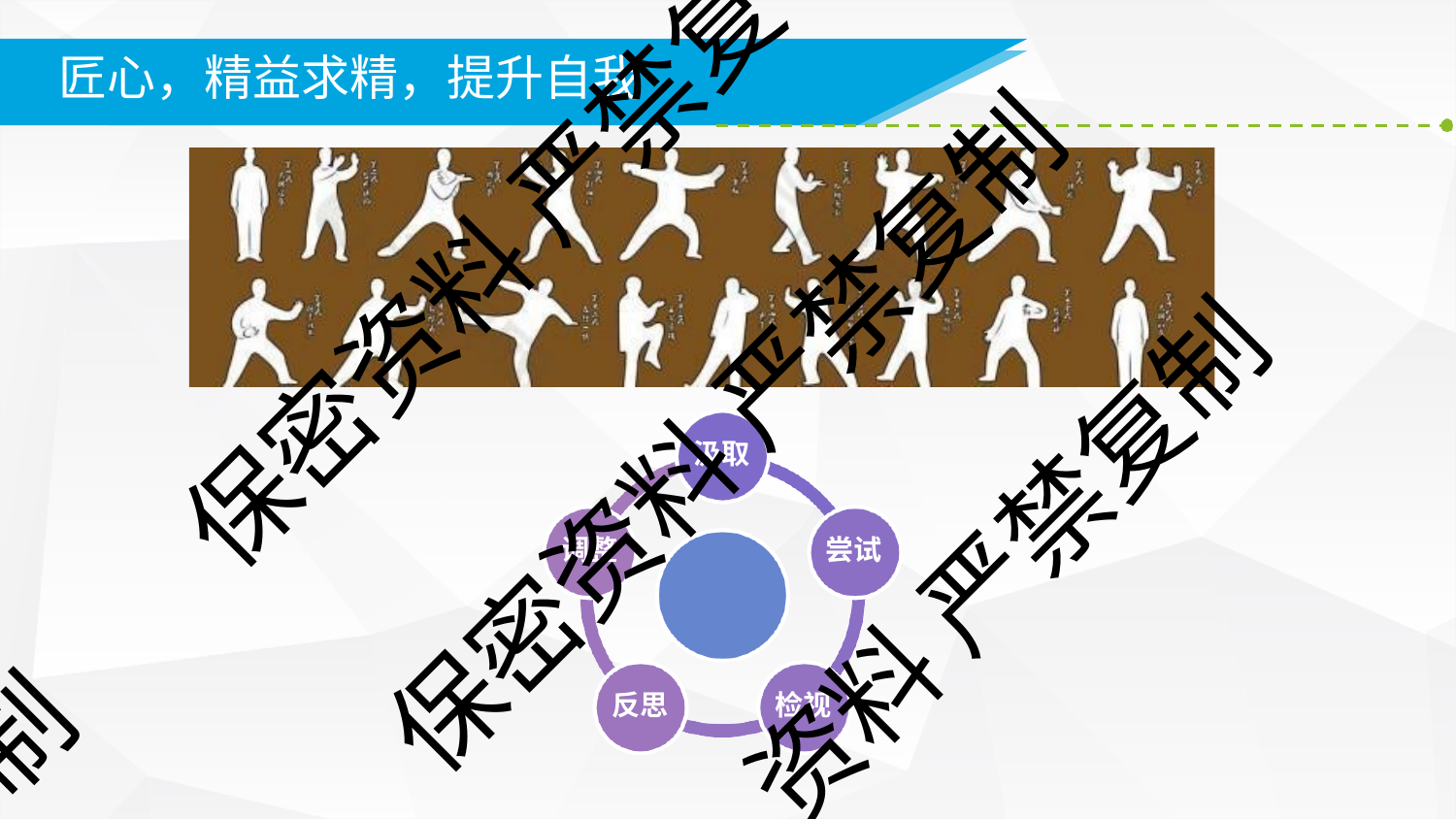

# 匠心，精益求精，提升自我

保密资料 严禁复
保密资料 严禁复制

汲取
资料 严禁复制
调整
尝试
招式
制
反思
检视